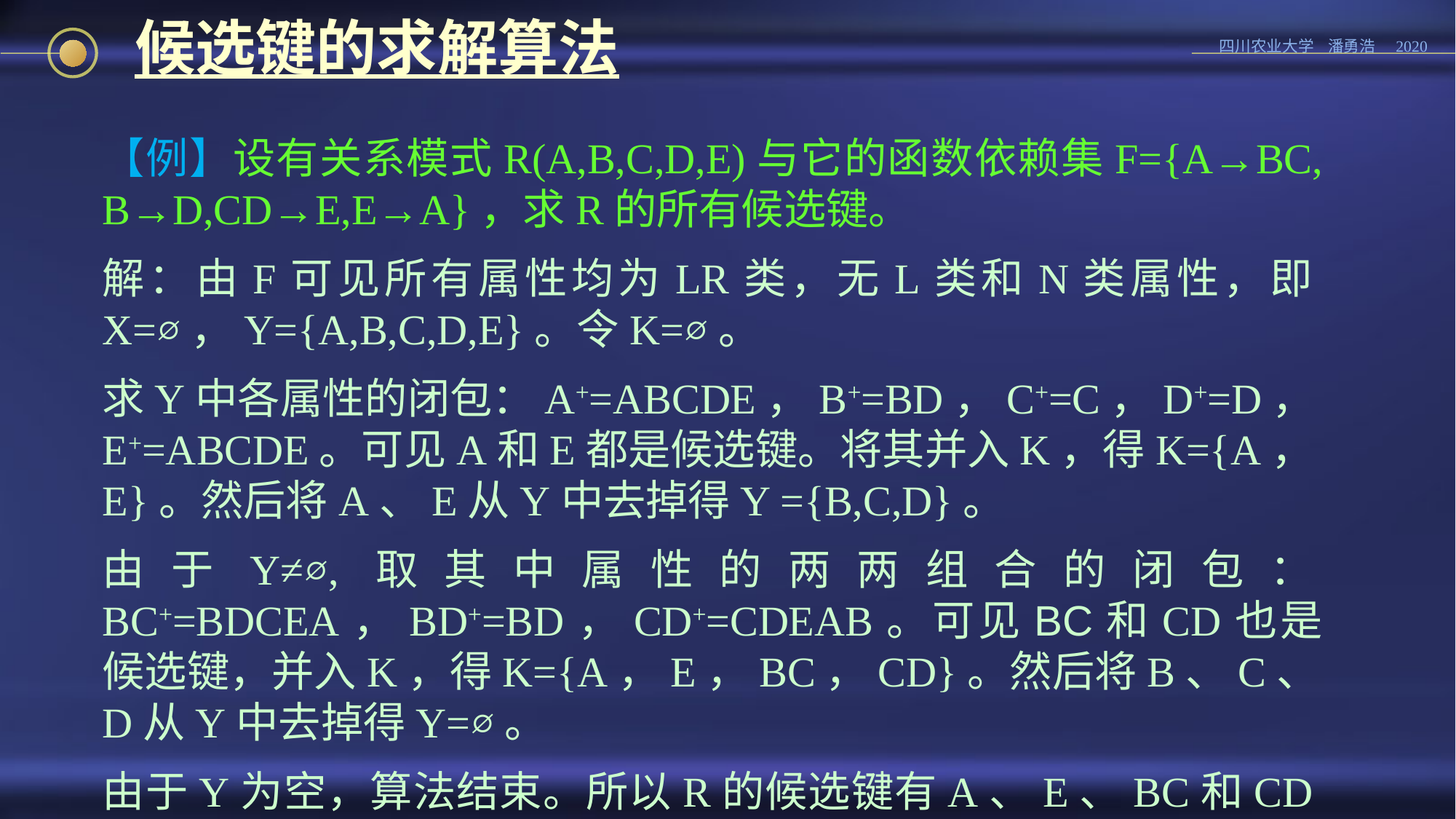

# 候选键的求解算法
【例】设有关系模式R(A,B,C,D,E)与它的函数依赖集F={A→BC, B→D,CD→E,E→A}，求R的所有候选键。
解：由F可见所有属性均为LR类，无L类和N类属性，即X=∅，Y={A,B,C,D,E}。令K=∅。
求Y中各属性的闭包：A+=ABCDE，B+=BD，C+=C，D+=D，E+=ABCDE。可见A和E都是候选键。将其并入K，得K={A，E}。然后将A、E从Y中去掉得Y ={B,C,D}。
由于Y≠∅,取其中属性的两两组合的闭包：BC+=BDCEA，BD+=BD，CD+=CDEAB。可见BC和CD也是候选键，并入K，得K={A，E，BC，CD}。然后将B、C、D从Y中去掉得Y=∅。
由于Y为空，算法结束。所以R的候选键有A、E、BC和CD共4个。